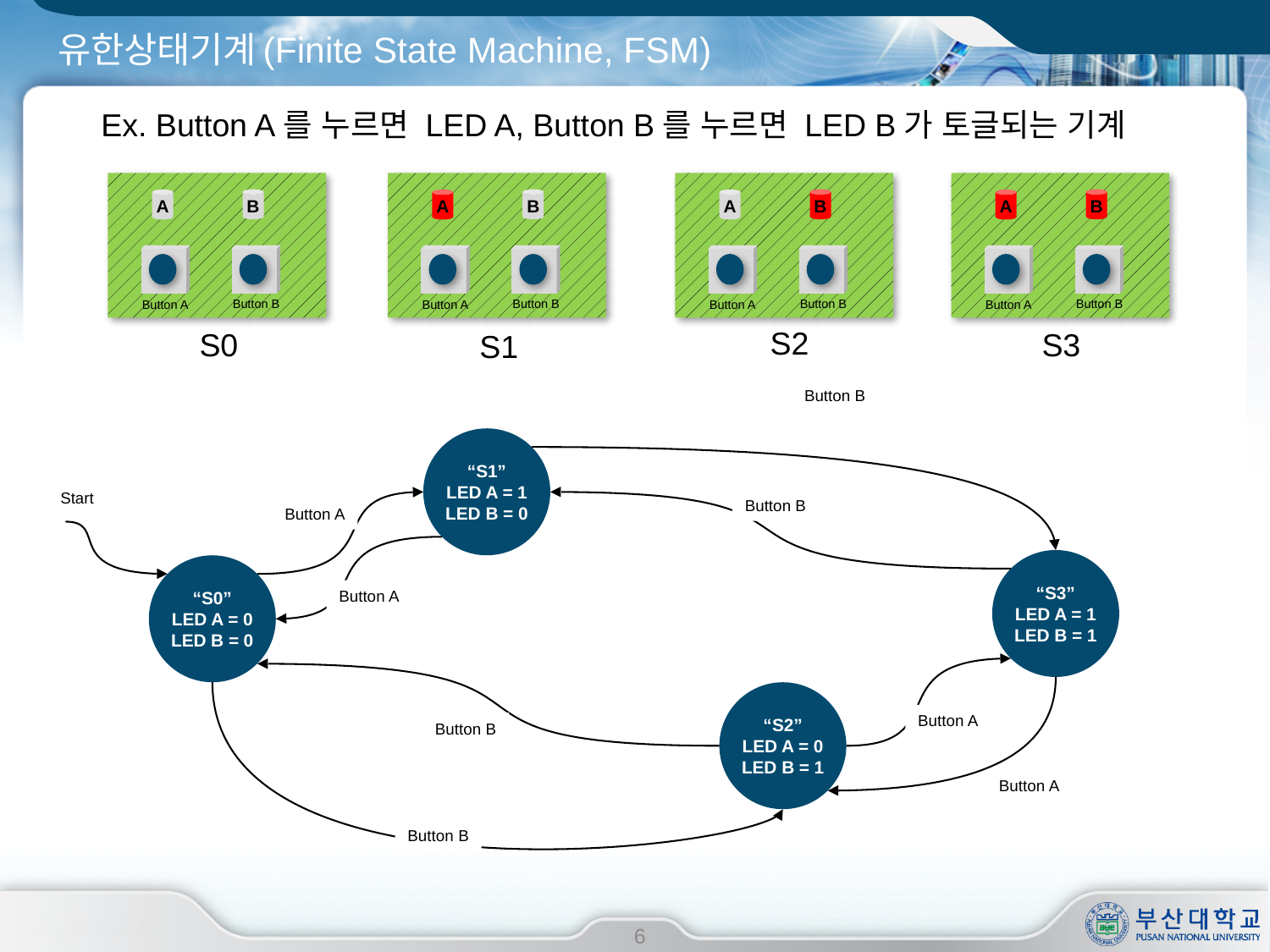

# 유한상태기계(Finite State Machine, FSM)
Ex. Button A를 누르면 LED A, Button B를 누르면 LED B가 토글되는 기계

B
B
B
B
A
A
A
A

Button B
Button B
Button B
Button B
Button A
Button A
Button A
Button A
S2
S0
S3
S1
Button B
“S1”
LED A = 1
LED B = 0
Start
Button B
Button A
“S3”
LED A = 1
LED B = 1
“S0”
LED A = 0
LED B = 0
Button A
“S2”
LED A = 0
LED B = 1
Button A
Button B
Button A
Button B
6